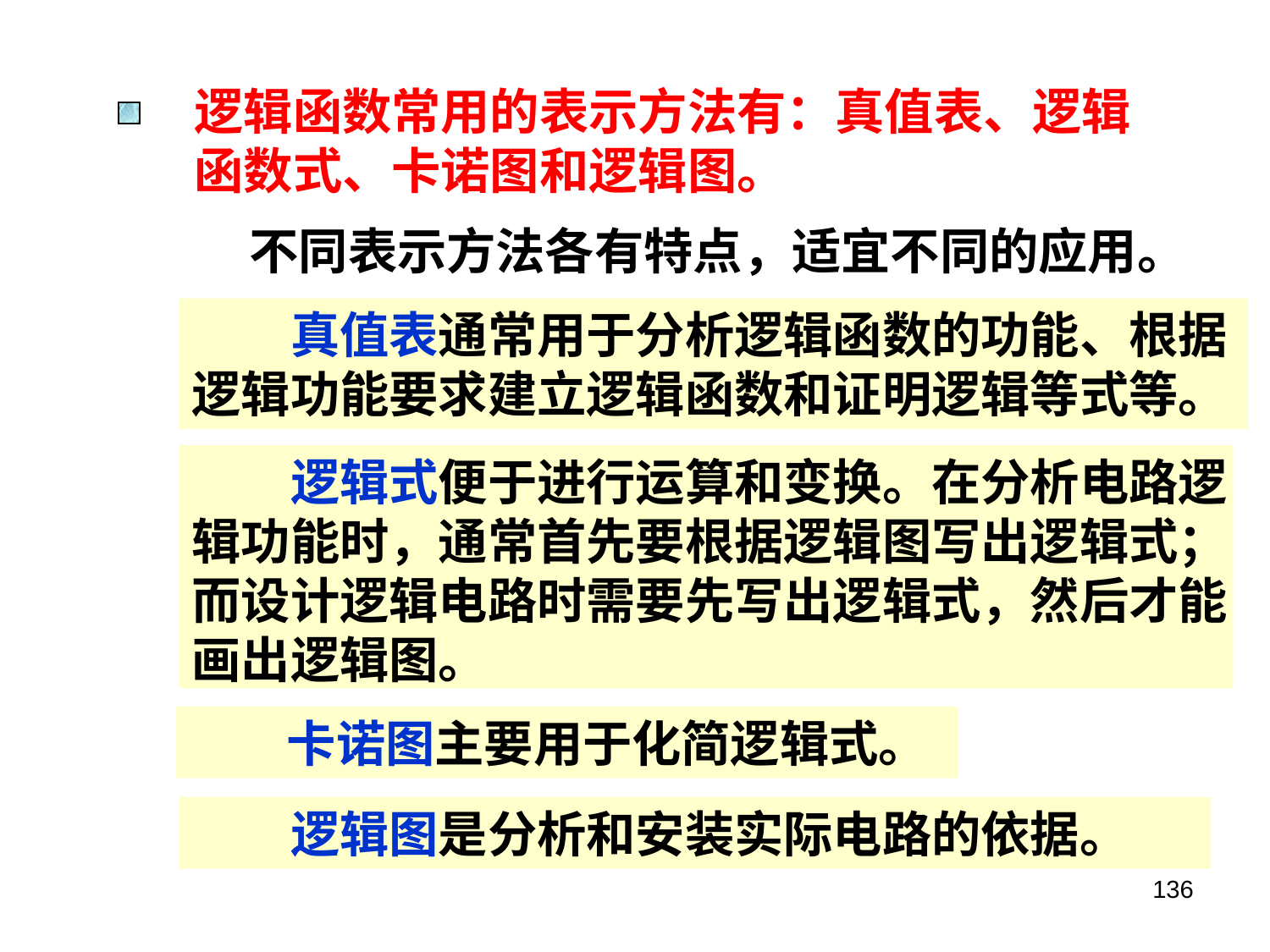

逻辑函数常用的表示方法有：真值表、逻辑函数式、卡诺图和逻辑图。

    不同表示方法各有特点，适宜不同的应用。
　　真值表通常用于分析逻辑函数的功能、根据逻辑功能要求建立逻辑函数和证明逻辑等式等。
　　逻辑式便于进行运算和变换。在分析电路逻辑功能时，通常首先要根据逻辑图写出逻辑式；而设计逻辑电路时需要先写出逻辑式，然后才能画出逻辑图。
　　卡诺图主要用于化简逻辑式。
　　逻辑图是分析和安装实际电路的依据。
136